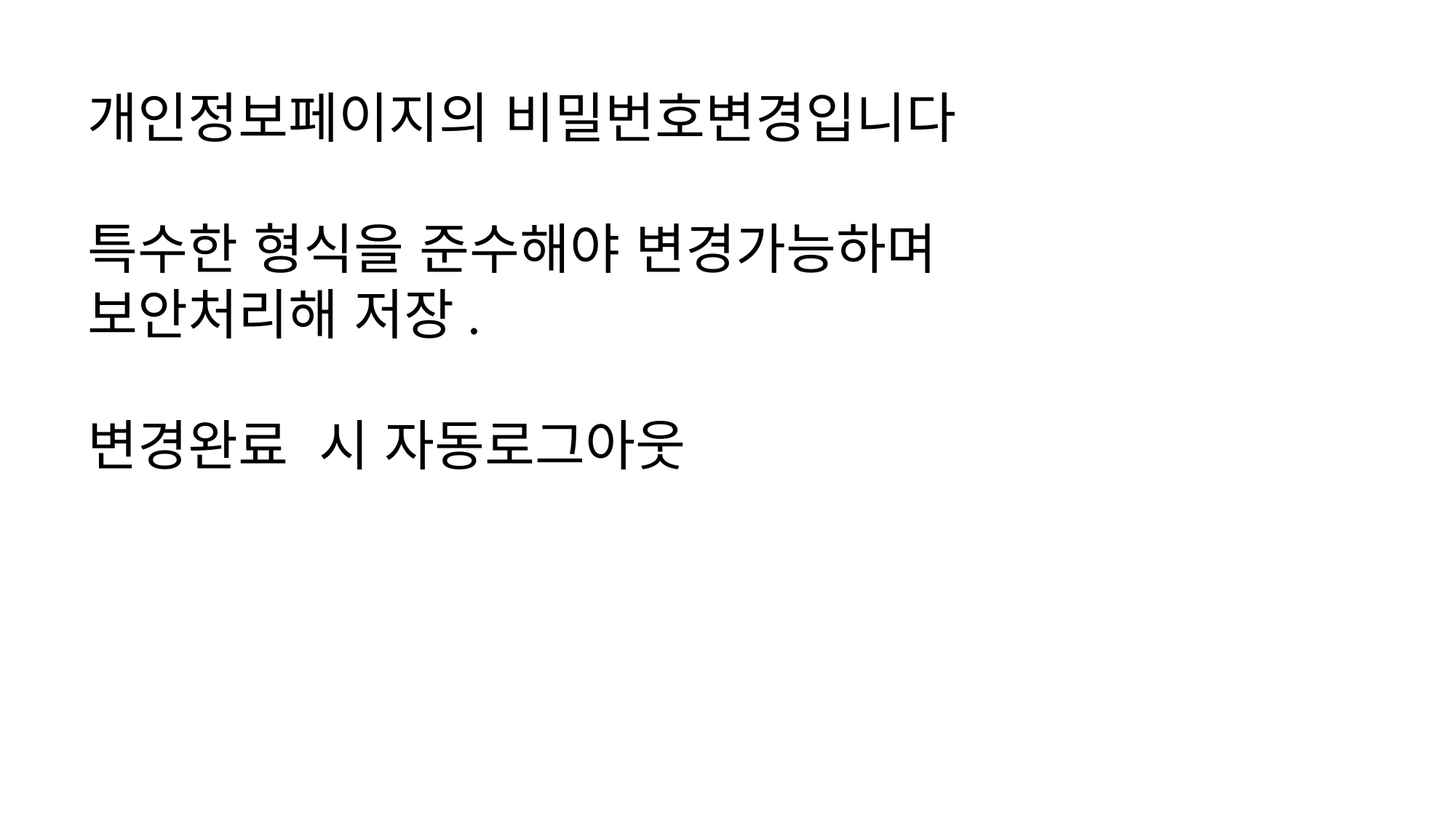

개인정보페이지의 비밀번호변경입니다

특수한 형식을 준수해야 변경가능하며
보안처리해 저장.

변경완료  시 자동로그아웃